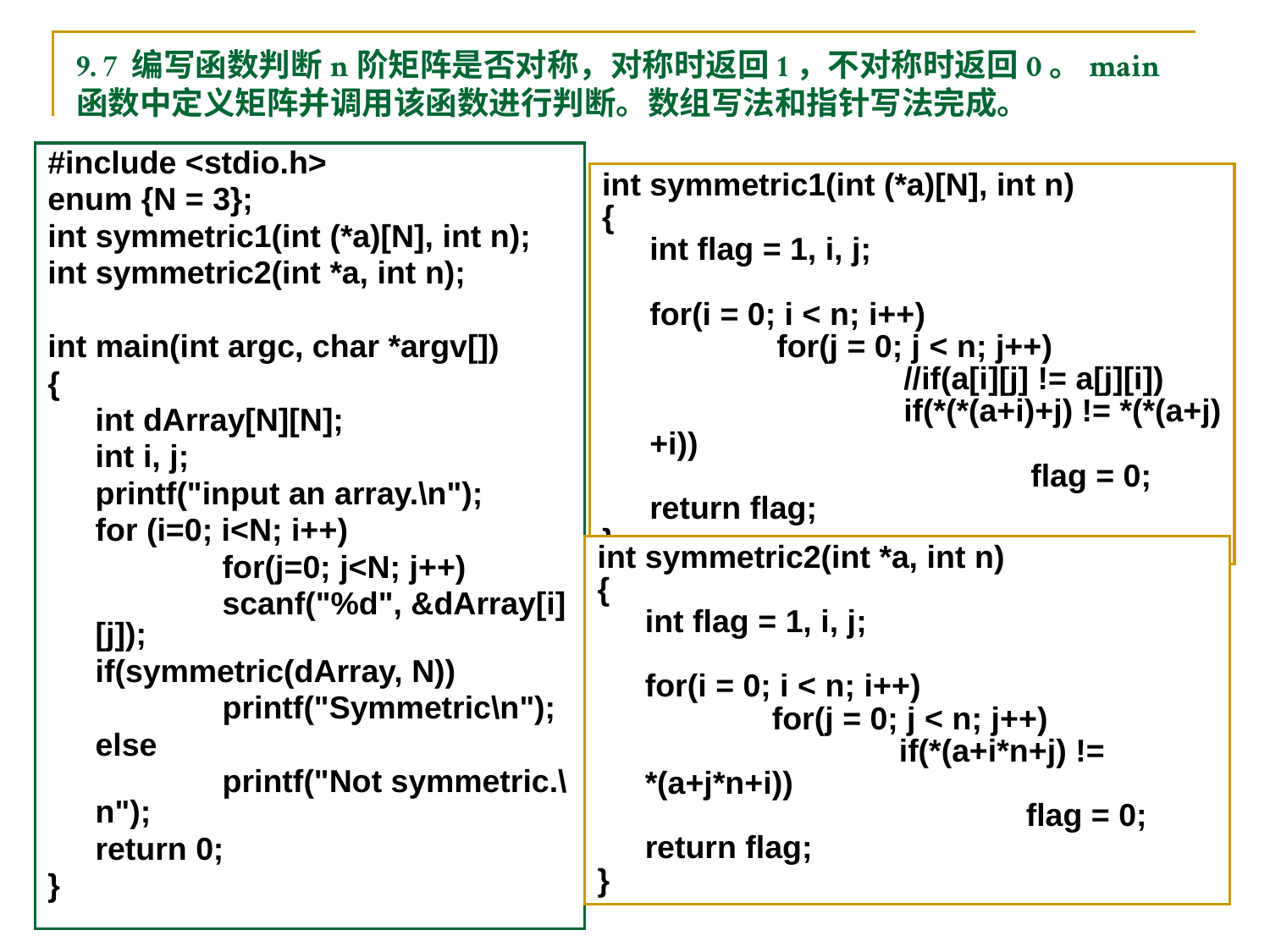

# 9. 7 编写函数判断n阶矩阵是否对称，对称时返回1，不对称时返回0。main函数中定义矩阵并调用该函数进行判断。数组写法和指针写法完成。
#include <stdio.h>
enum {N = 3};
int symmetric1(int (*a)[N], int n);
int symmetric2(int *a, int n);

int main(int argc, char *argv[])
{
	int dArray[N][N];
	int i, j;
	printf("input an array.\n");
	for (i=0; i<N; i++)
		for(j=0; j<N; j++)
		scanf("%d", &dArray[i][j]);
	if(symmetric(dArray, N))
		printf("Symmetric\n");
	else
		printf("Not symmetric.\n");
	return 0;
}
int symmetric1(int (*a)[N], int n)
{
	int flag = 1, i, j;

	for(i = 0; i < n; i++)
		for(j = 0; j < n; j++)
			//if(a[i][j] != a[j][i])
			if(*(*(a+i)+j) != *(*(a+j)+i))
				flag = 0;
	return flag;
}
int symmetric2(int *a, int n)
{
	int flag = 1, i, j;

	for(i = 0; i < n; i++)
		for(j = 0; j < n; j++)
			if(*(a+i*n+j) != *(a+j*n+i))
				flag = 0;
	return flag;
}